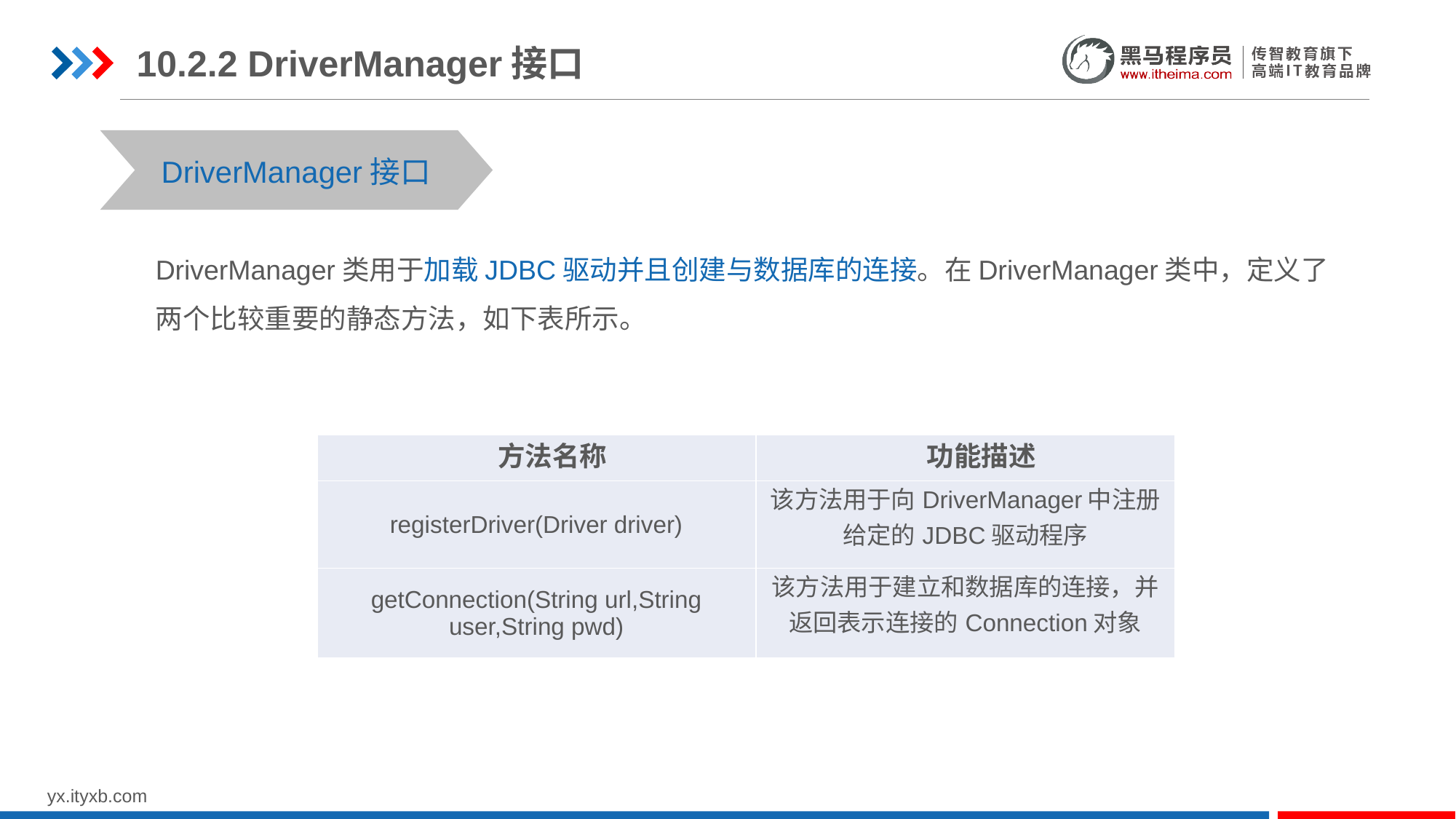

10.2.2 DriverManager接口

DriverManager接口
DriverManager类用于加载JDBC驱动并且创建与数据库的连接。在DriverManager类中，定义了两个比较重要的静态方法，如下表所示。
| 方法名称 | 功能描述 |
| --- | --- |
| registerDriver(Driver driver) | 该方法用于向DriverManager中注册给定的JDBC驱动程序 |
| getConnection(String url,String user,String pwd) | 该方法用于建立和数据库的连接，并返回表示连接的Connection对象 |